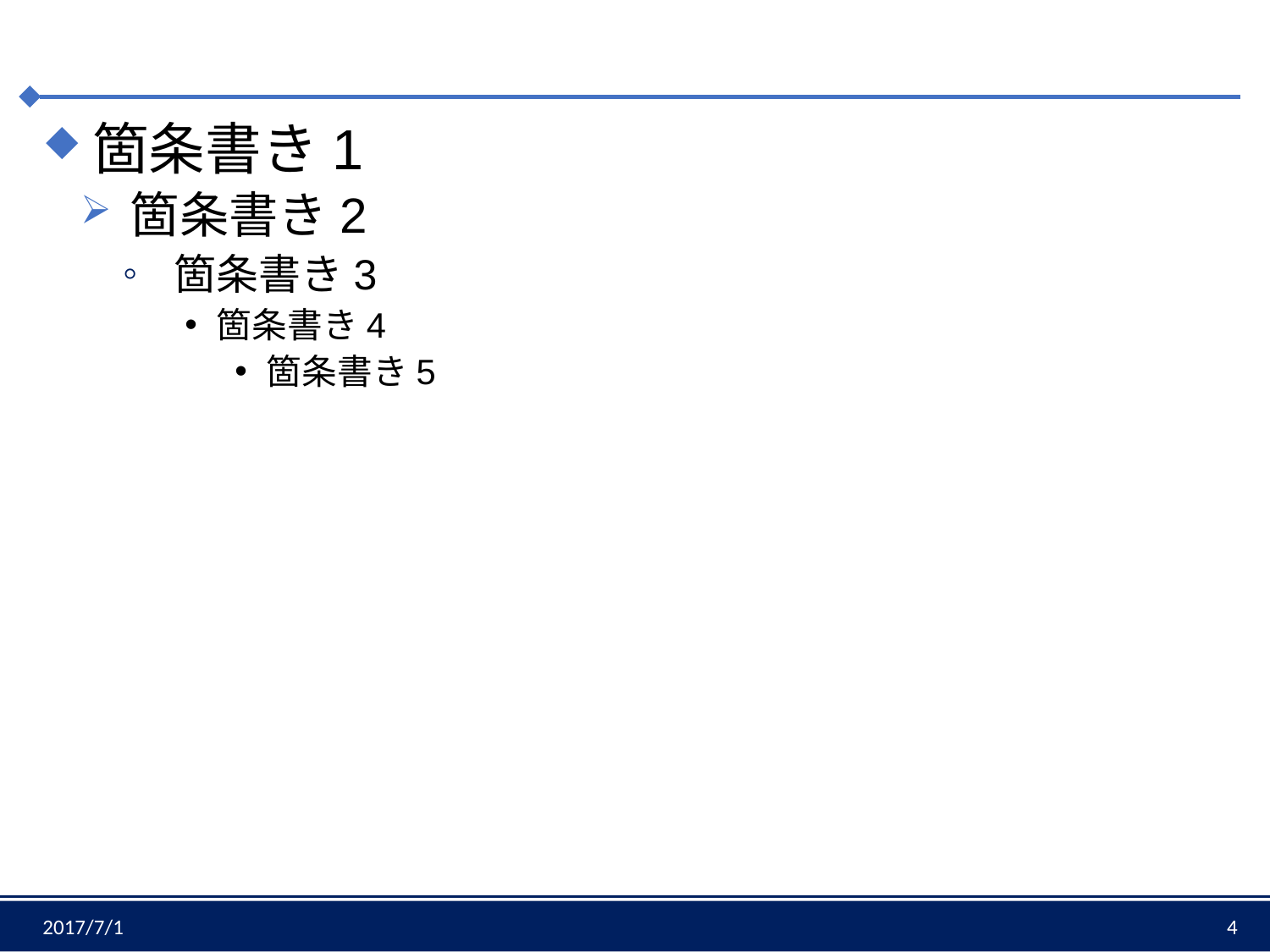

#
箇条書き1
箇条書き2
 箇条書き3
箇条書き4
箇条書き5

2017/7/1
4